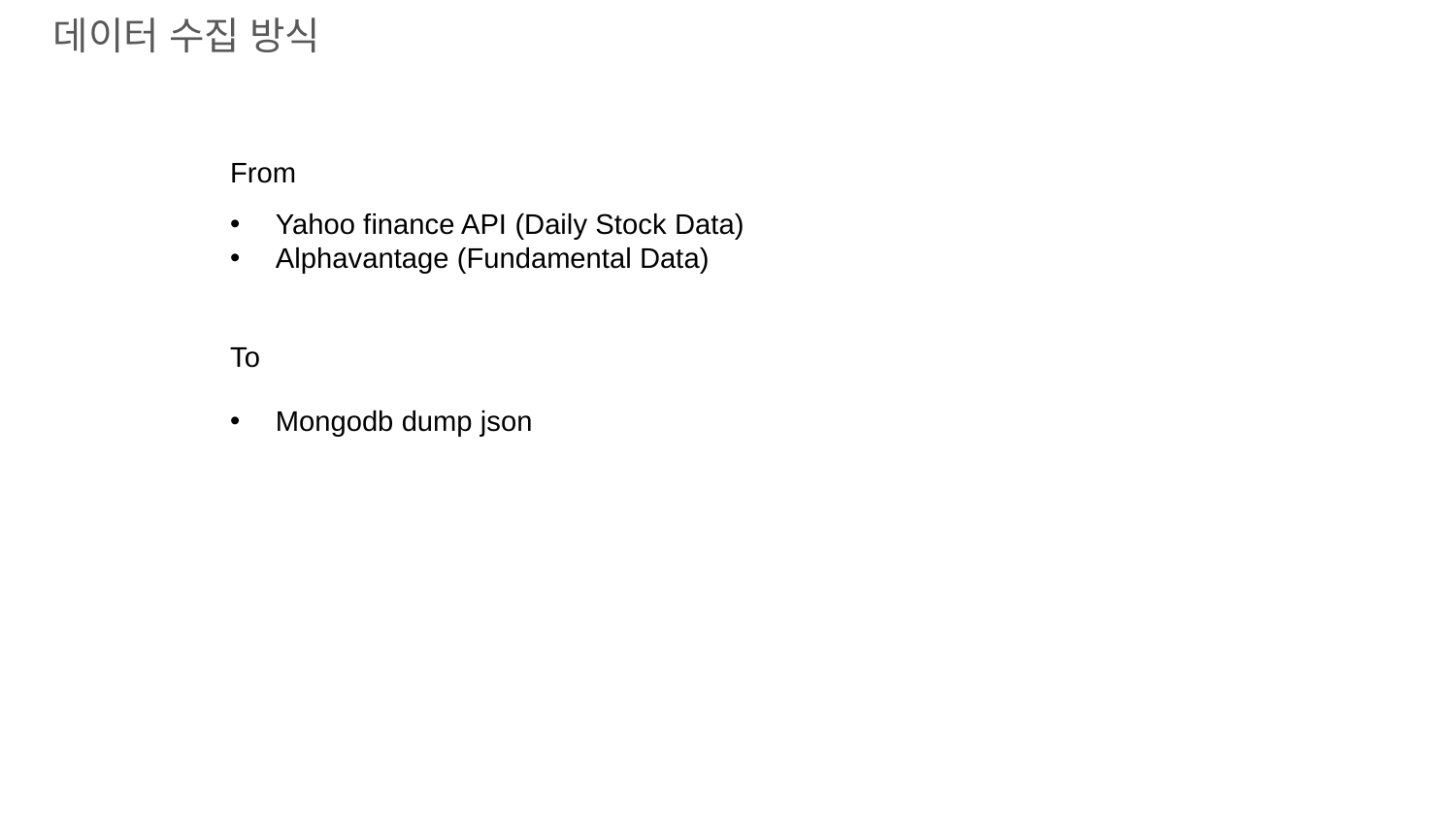

데이터 수집 방식

From
Yahoo finance API (Daily Stock Data)
Alphavantage (Fundamental Data)
To
Mongodb dump json